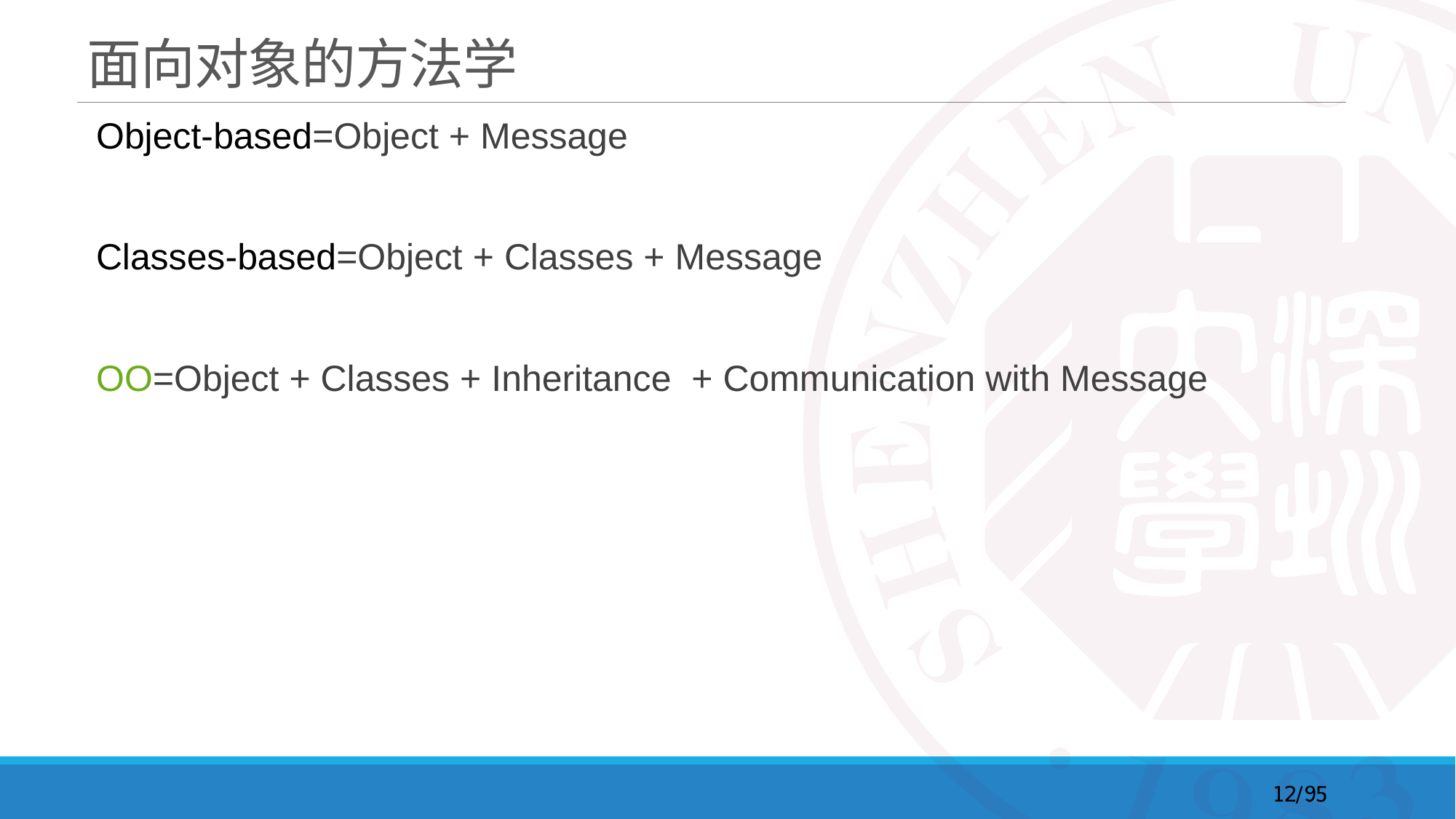

# 面向对象的方法学
Object-based=Object + Message

Classes-based=Object + Classes + Message

OO=Object + Classes + Inheritance  + Communication with Message
12/95